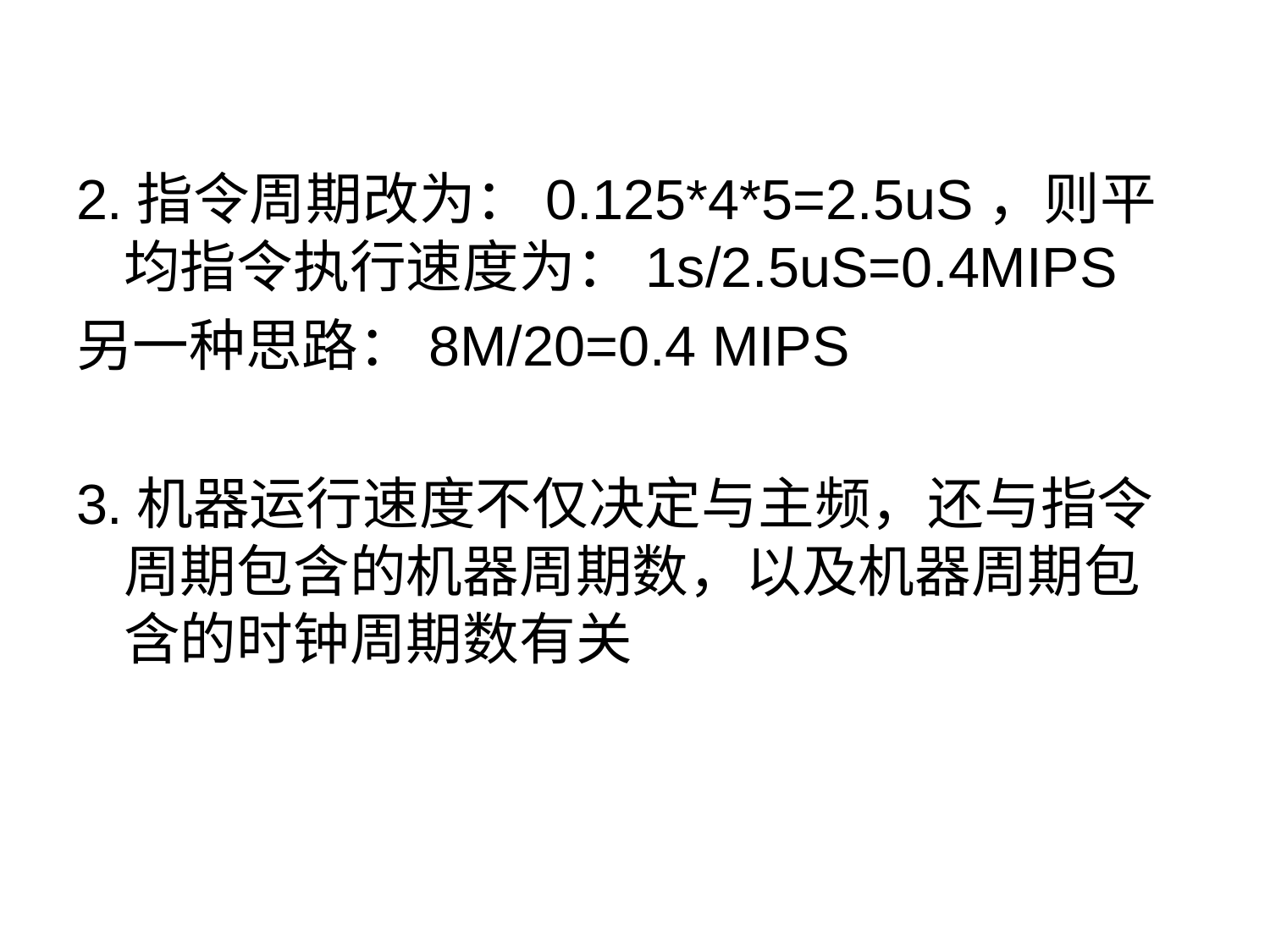

2.指令周期改为：0.125*4*5=2.5uS，则平均指令执行速度为：1s/2.5uS=0.4MIPS
另一种思路：8M/20=0.4 MIPS

3.机器运行速度不仅决定与主频，还与指令周期包含的机器周期数，以及机器周期包含的时钟周期数有关